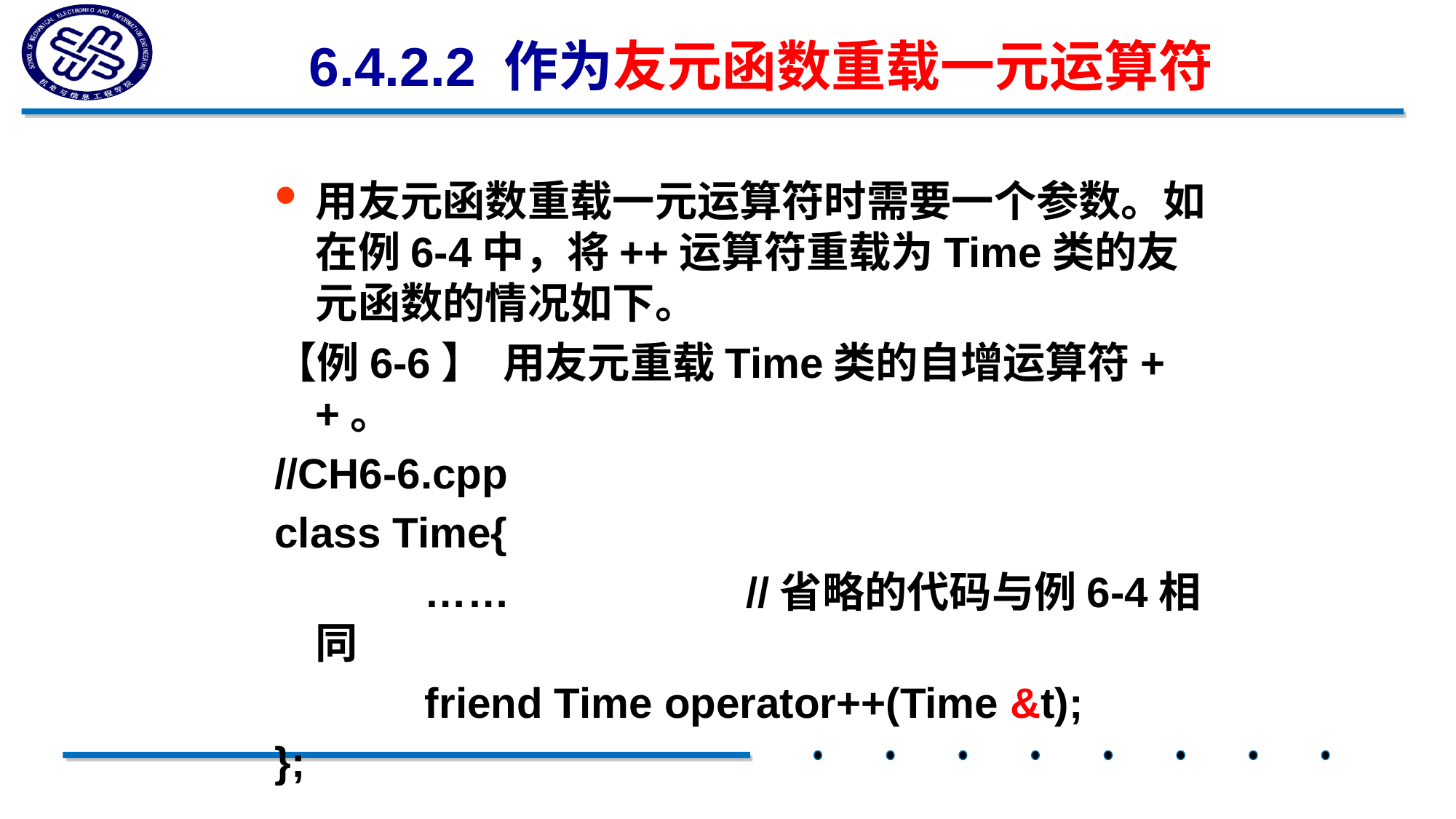

# 6.4.2.2 作为友元函数重载一元运算符
用友元函数重载一元运算符时需要一个参数。如在例6-4中，将++运算符重载为Time类的友元函数的情况如下。
【例6-6】  用友元重载Time类的自增运算符++。
//CH6-6.cpp
class Time{
		……                    //省略的代码与例6-4相同
		friend Time operator++(Time &t);
};